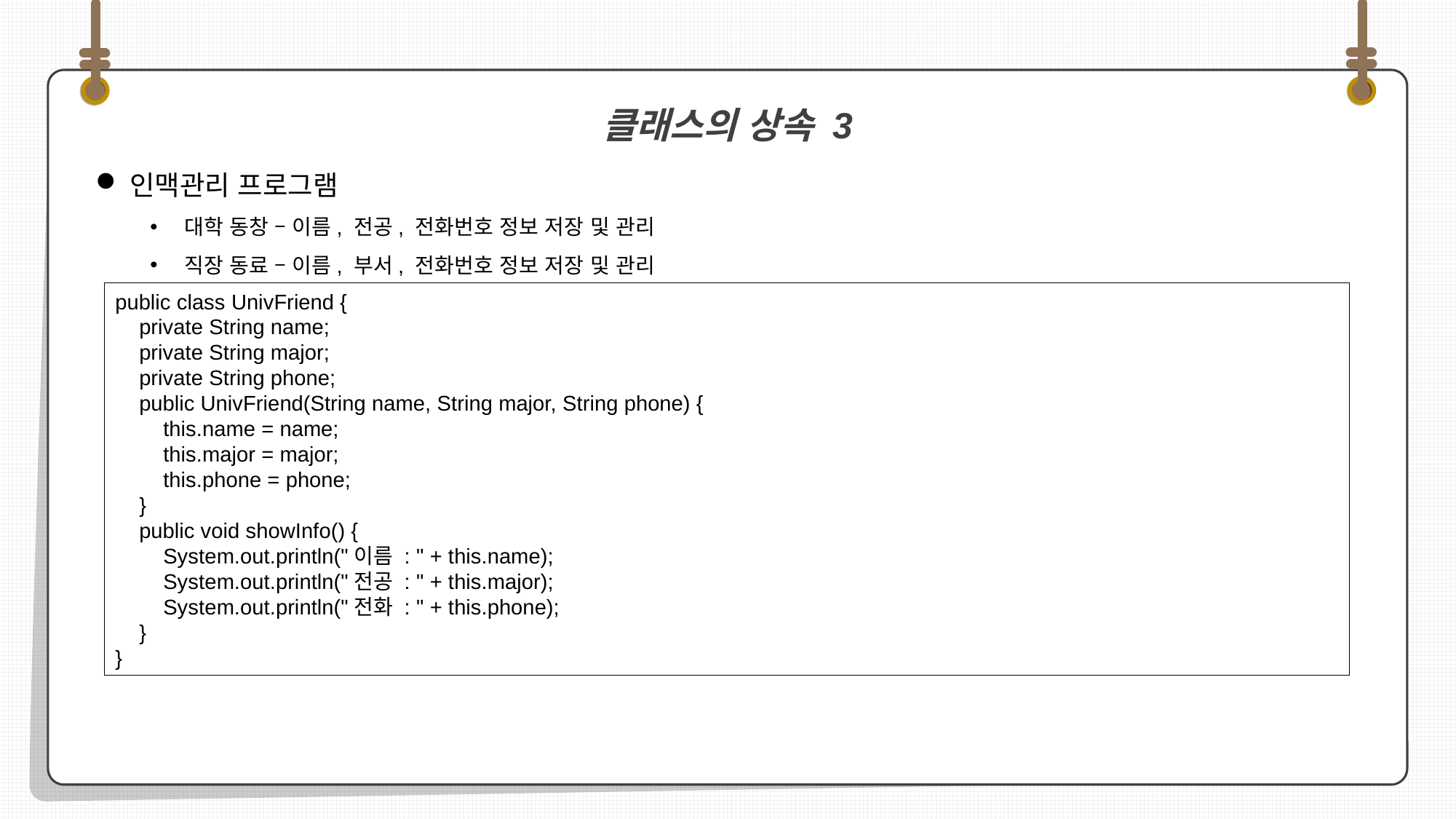

인맥관리 프로그램
대학 동창 – 이름, 전공, 전화번호 정보 저장 및 관리
직장 동료 – 이름, 부서, 전화번호 정보 저장 및 관리
클래스의 상속 3

public class UnivFriend {
    private String name;
    private String major;
    private String phone;
    public UnivFriend(String name, String major, String phone) {
        this.name = name;
        this.major = major;
        this.phone = phone;
    }
    public void showInfo() {
        System.out.println("이름 : " + this.name);
        System.out.println("전공 : " + this.major);
        System.out.println("전화 : " + this.phone);
    }
}